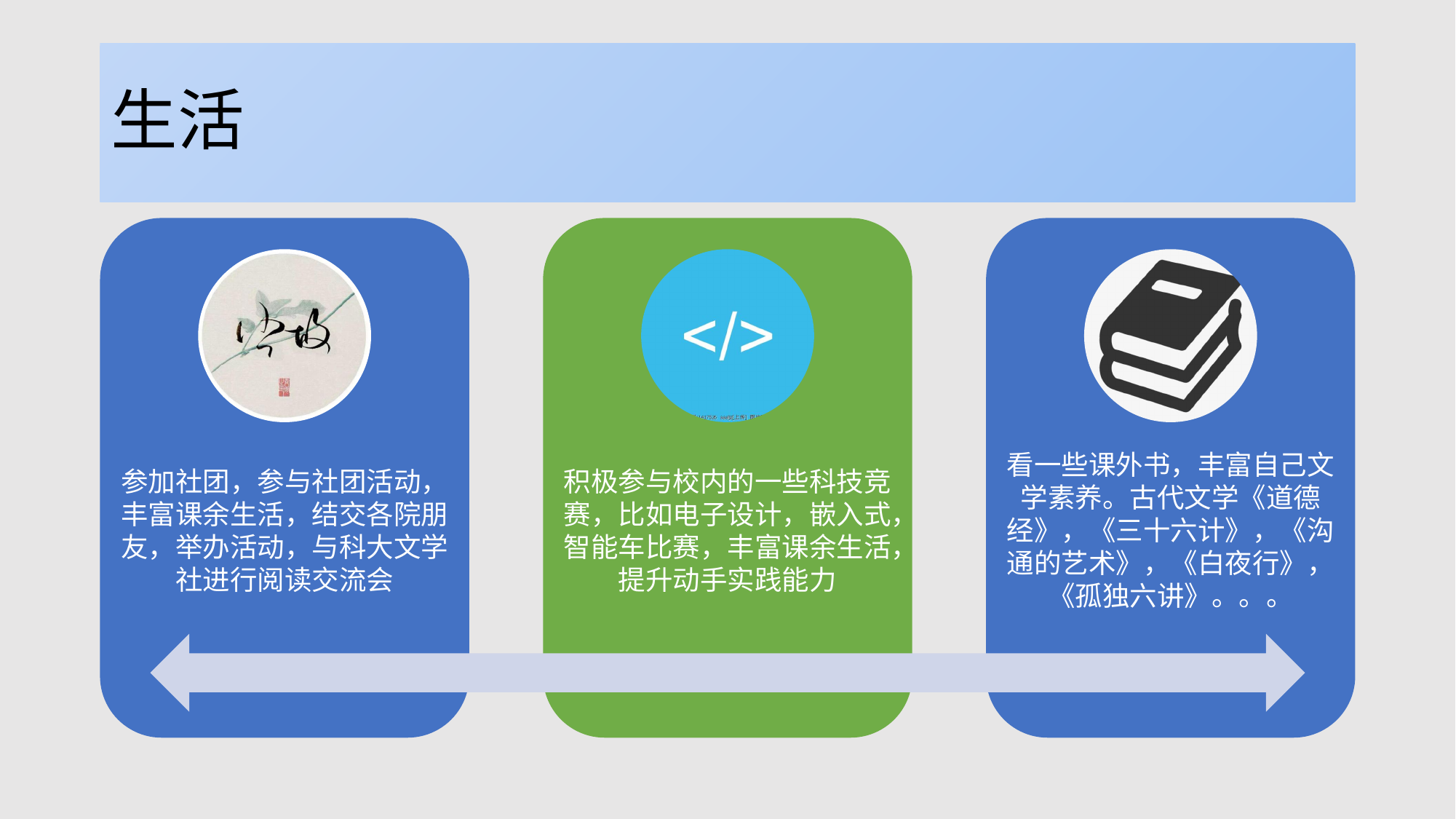

# 生活
参加社团，参与社团活动，丰富课余生活，结交各院朋友，举办活动，与科大文学社进行阅读交流会
积极参与校内的一些科技竞赛，比如电子设计，嵌入式，智能车比赛，丰富课余生活，提升动手实践能力
看一些课外书，丰富自己文学素养。古代文学《道德经》，《三十六计》，《沟通的艺术》，《白夜行》，《孤独六讲》。。。